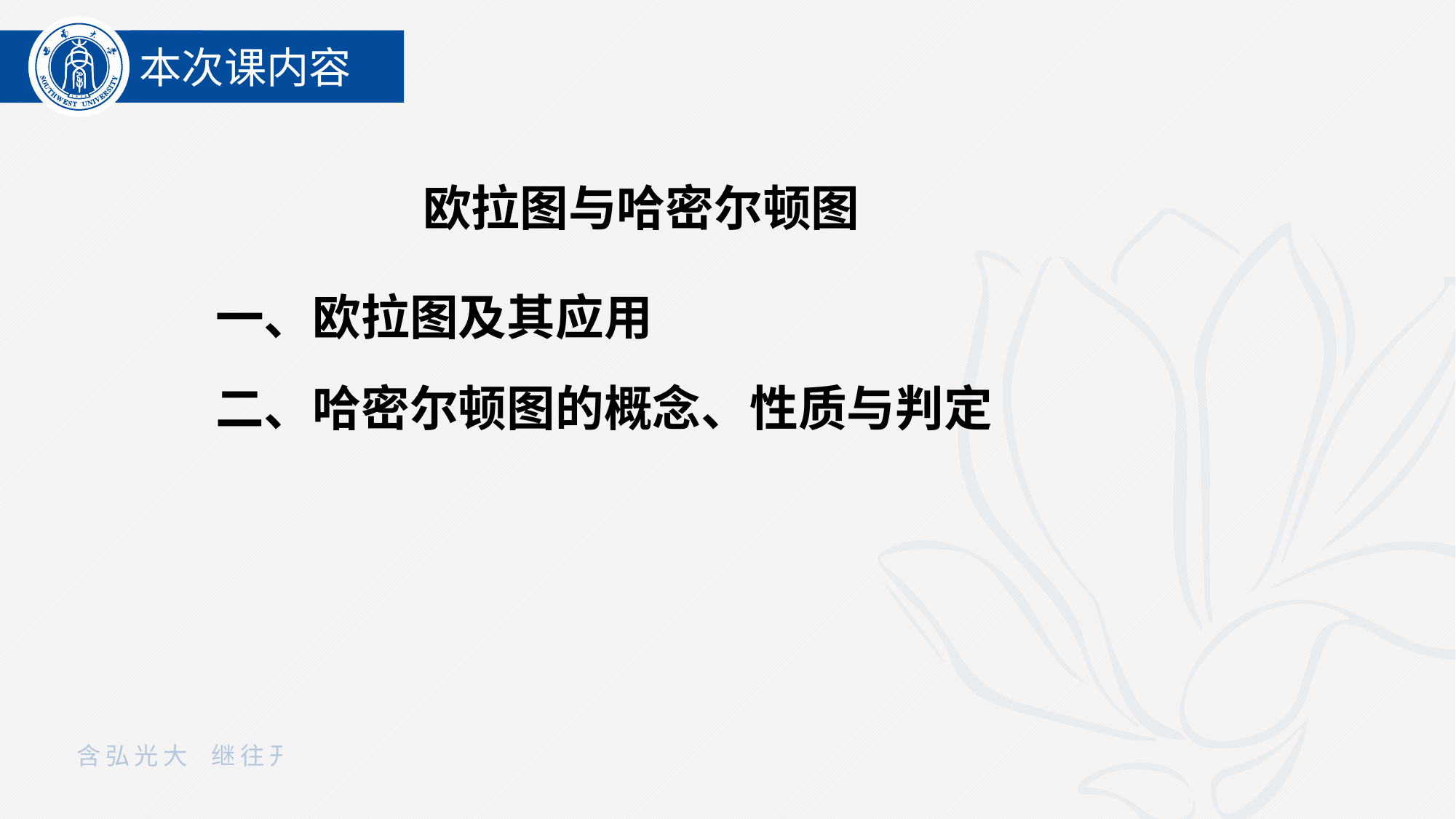

本次课内容
欧拉图与哈密尔顿图
02
01
一、欧拉图及其应用

二、哈密尔顿图的概念、性质与判定